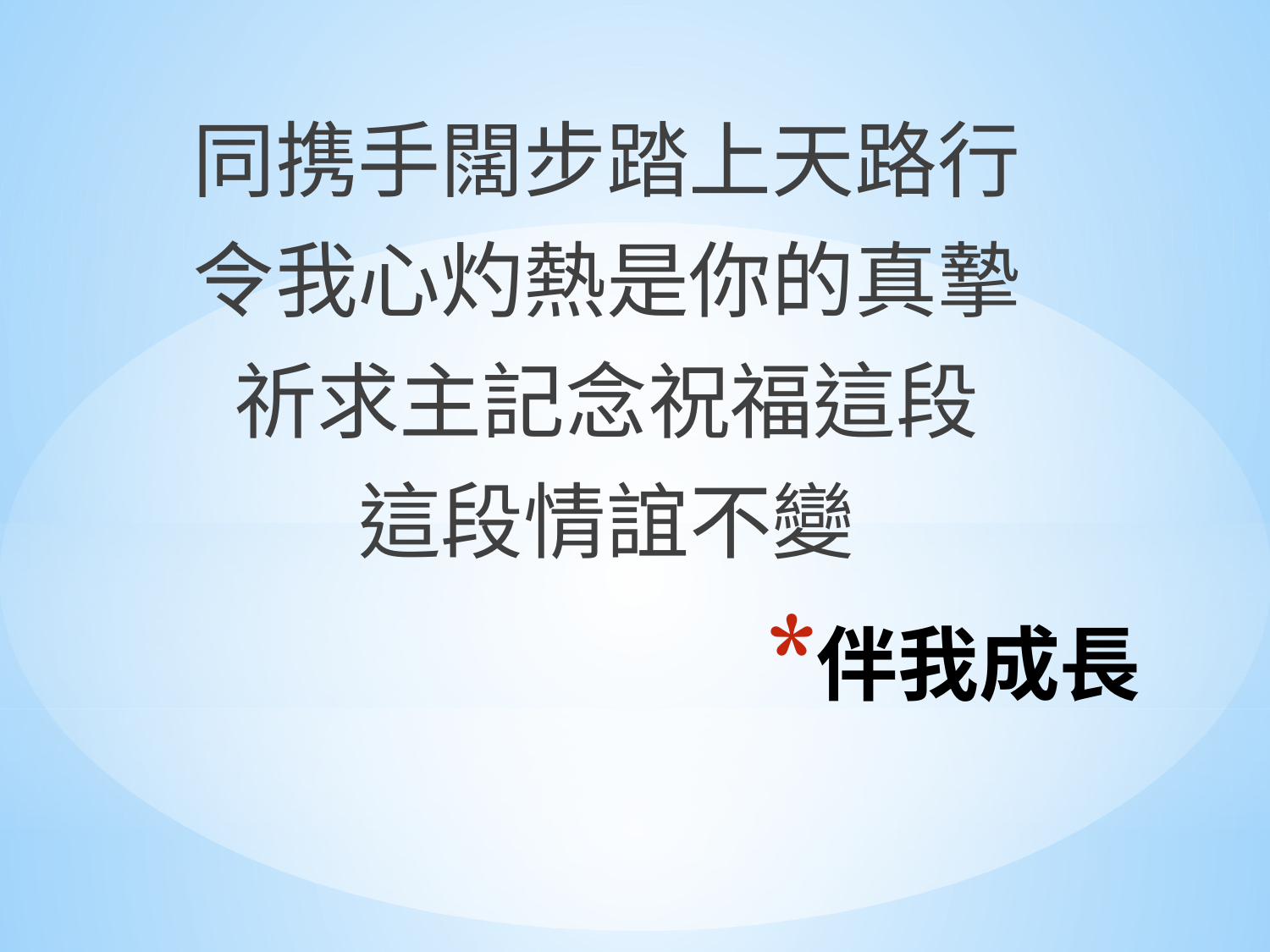

同携手闊步踏上天路行
令我心灼熱是你的真摯
祈求主記念祝福這段
這段情誼不變
# 伴我成長